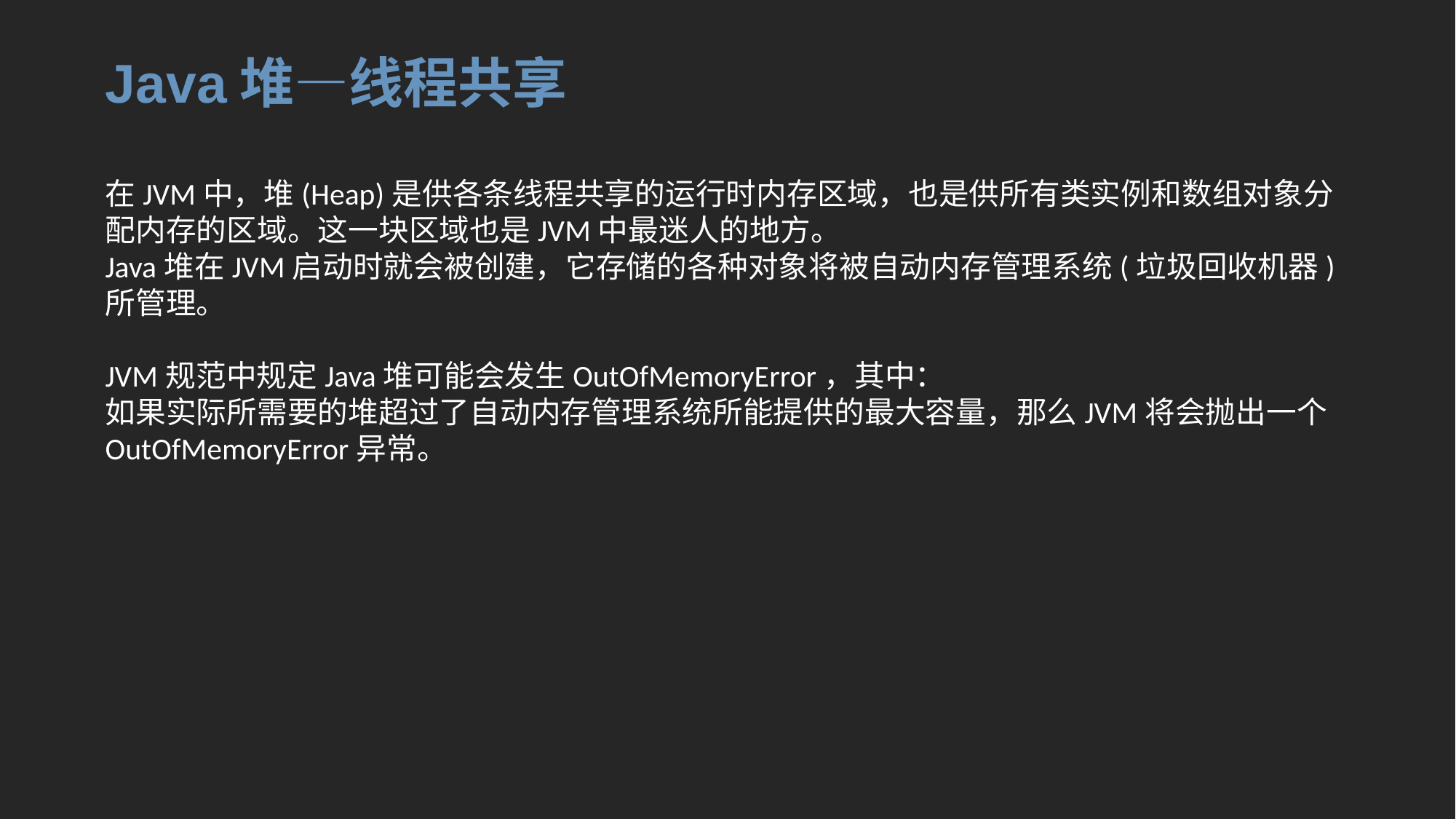

# Java堆—线程共享
在JVM中，堆(Heap)是供各条线程共享的运行时内存区域，也是供所有类实例和数组对象分配内存的区域。这一块区域也是JVM中最迷人的地方。
Java堆在JVM启动时就会被创建，它存储的各种对象将被自动内存管理系统(垃圾回收机器)所管理。

JVM规范中规定Java堆可能会发生OutOfMemoryError，其中：
如果实际所需要的堆超过了自动内存管理系统所能提供的最大容量，那么JVM将会抛出一个OutOfMemoryError异常。